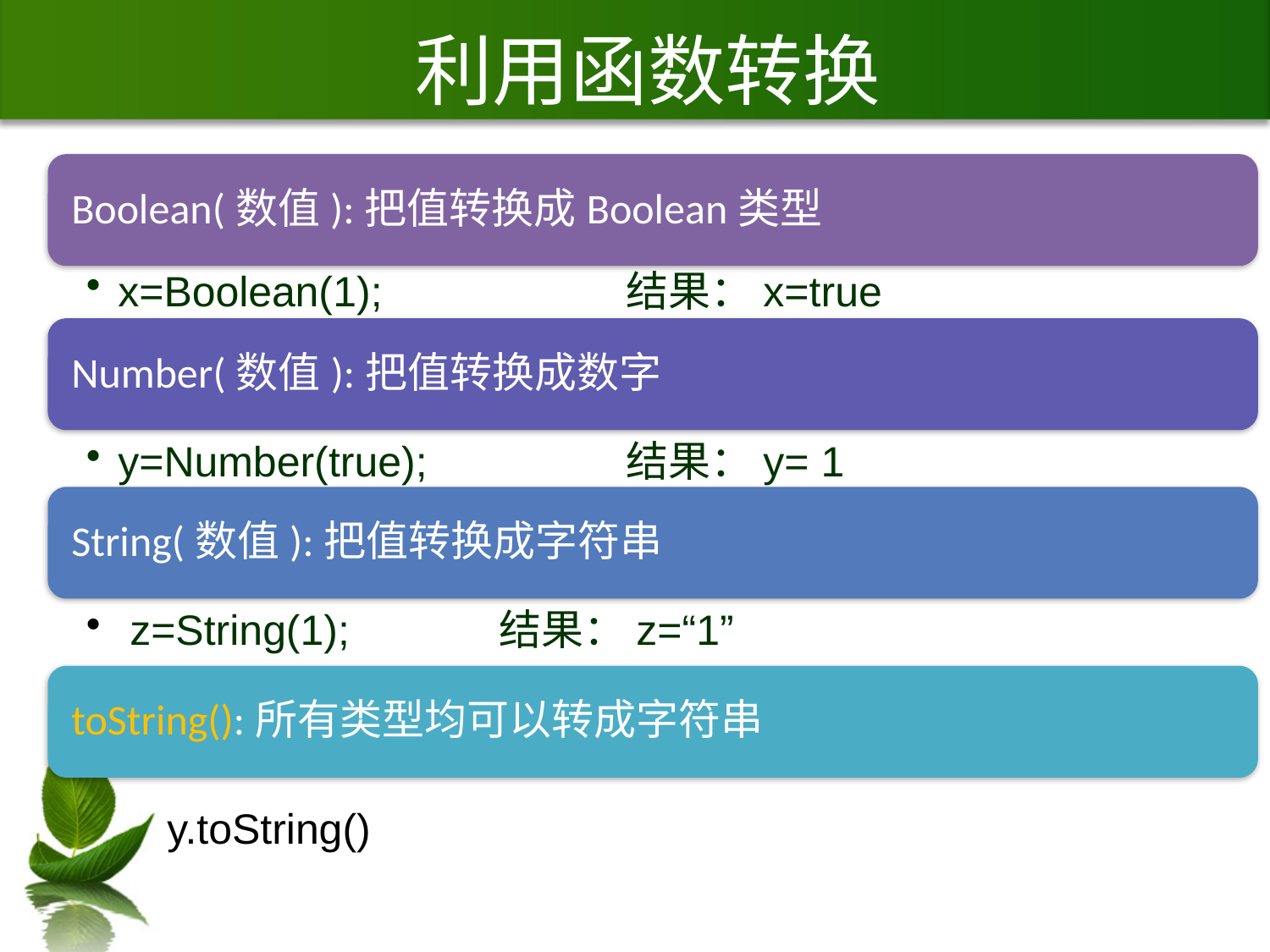

利用函数转换
Boolean(数值):把值转换成Boolean类型
x=Boolean(1);		结果：x=true
Number(数值):把值转换成数字
y=Number(true);		结果：y= 1
String(数值):把值转换成字符串
 z=String(1);		结果：z=“1”
toString():所有类型均可以转成字符串
         y.toString()